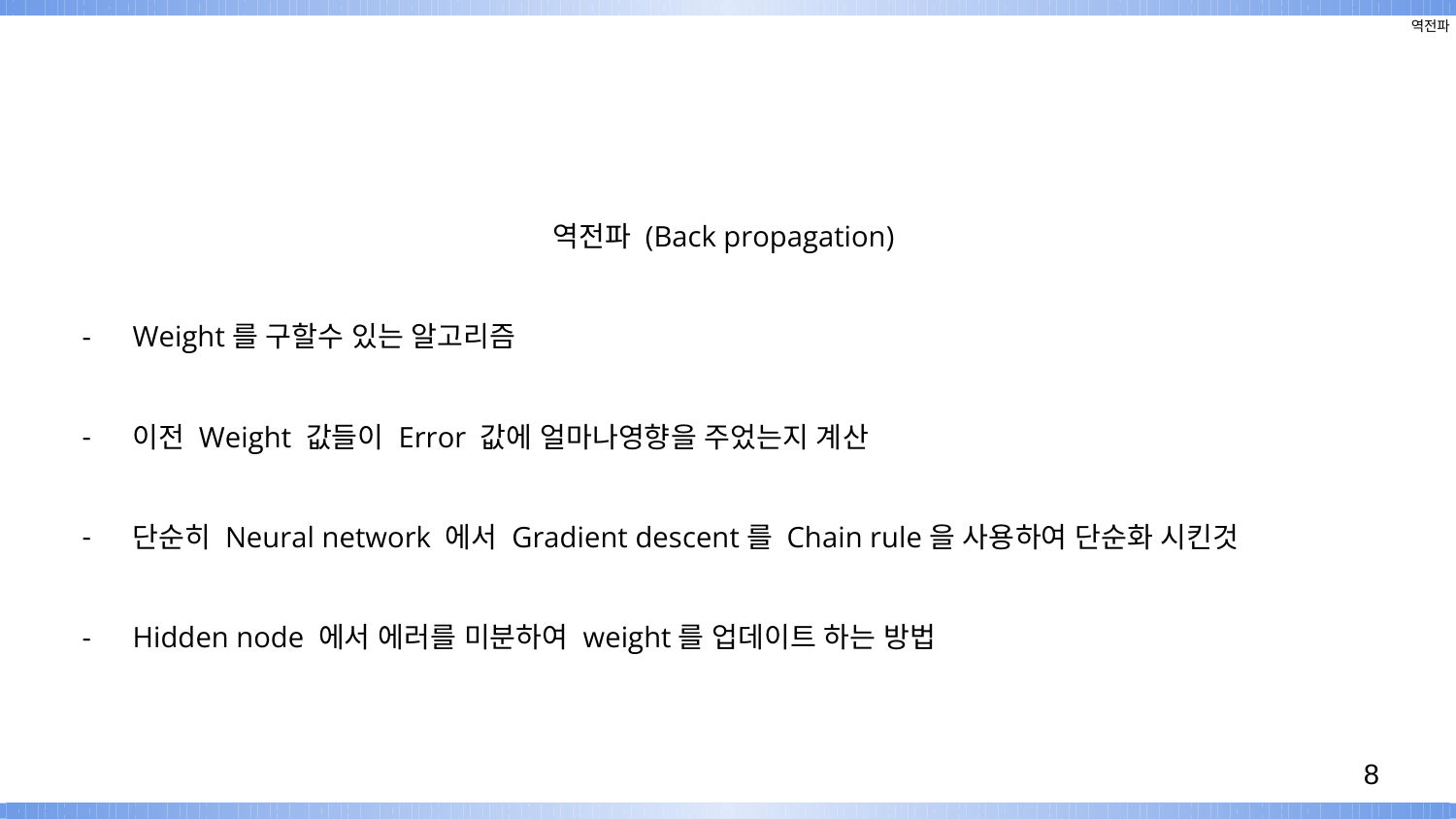

역전파
역전파 (Back propagation)
Weight를 구할수 있는 알고리즘
이전 Weight 값들이 Error 값에 얼마나영향을 주었는지 계산
단순히 Neural network 에서 Gradient descent를 Chain rule을 사용하여 단순화 시킨것
Hidden node 에서 에러를 미분하여 weight를 업데이트 하는 방법

8